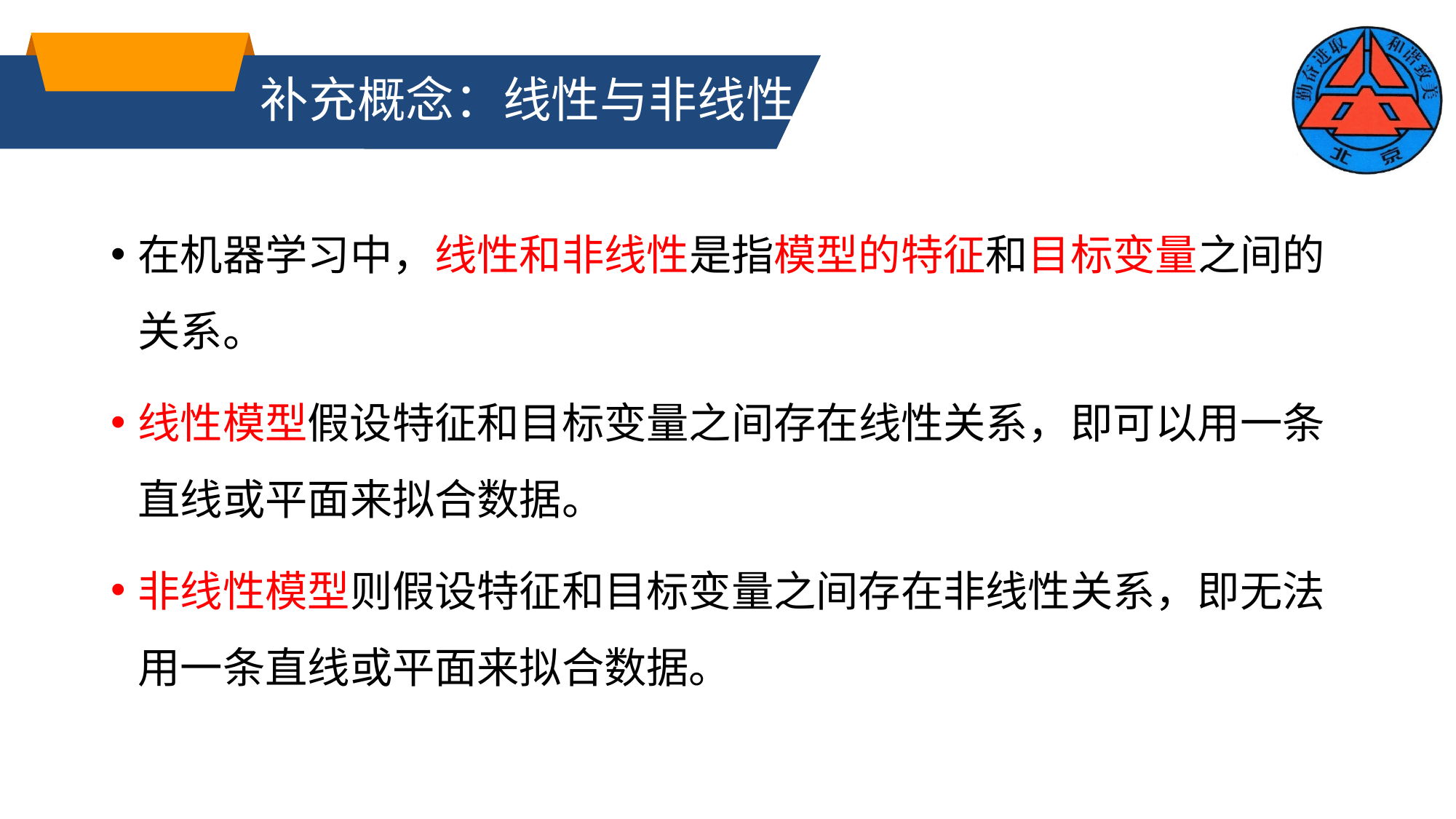

# 补充概念：线性与非线性
在机器学习中，线性和非线性是指模型的特征和目标变量之间的关系。
线性模型假设特征和目标变量之间存在线性关系，即可以用一条直线或平面来拟合数据。
非线性模型则假设特征和目标变量之间存在非线性关系，即无法用一条直线或平面来拟合数据。